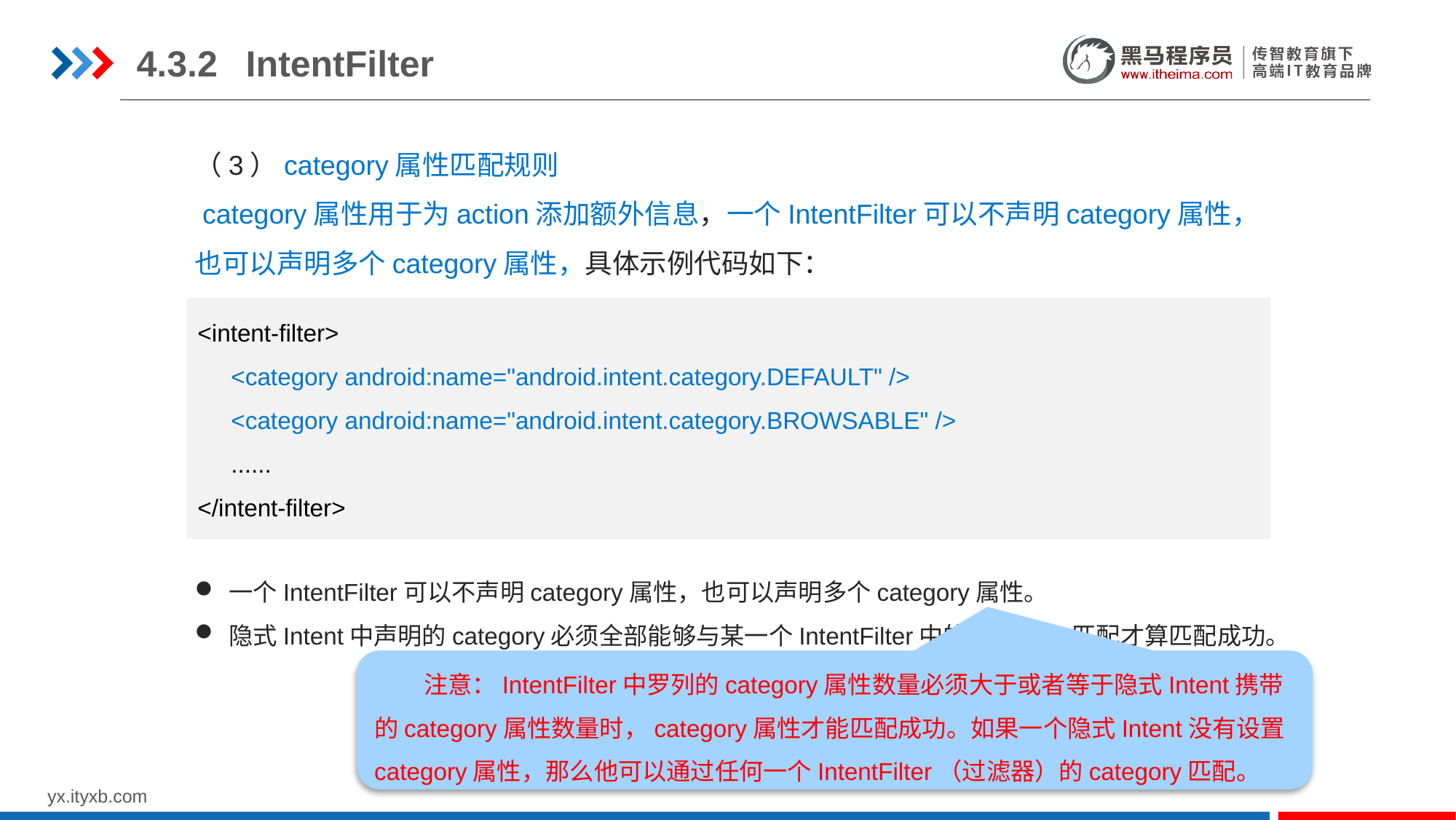

4.3.2	IntentFilter
（3）category属性匹配规则
 category属性用于为action添加额外信息，一个IntentFilter可以不声明category属性，也可以声明多个category属性，具体示例代码如下：

一个IntentFilter可以不声明category属性，也可以声明多个category属性。
隐式Intent中声明的category必须全部能够与某一个IntentFilter中的category匹配才算匹配成功。
<intent-filter>
     <category android:name="android.intent.category.DEFAULT" />
     <category android:name="android.intent.category.BROWSABLE" />
     ......
</intent-filter>
        注意：IntentFilter中罗列的category属性数量必须大于或者等于隐式Intent携带的category属性数量时，category属性才能匹配成功。如果一个隐式Intent没有设置category属性，那么他可以通过任何一个IntentFilter（过滤器）的category匹配。